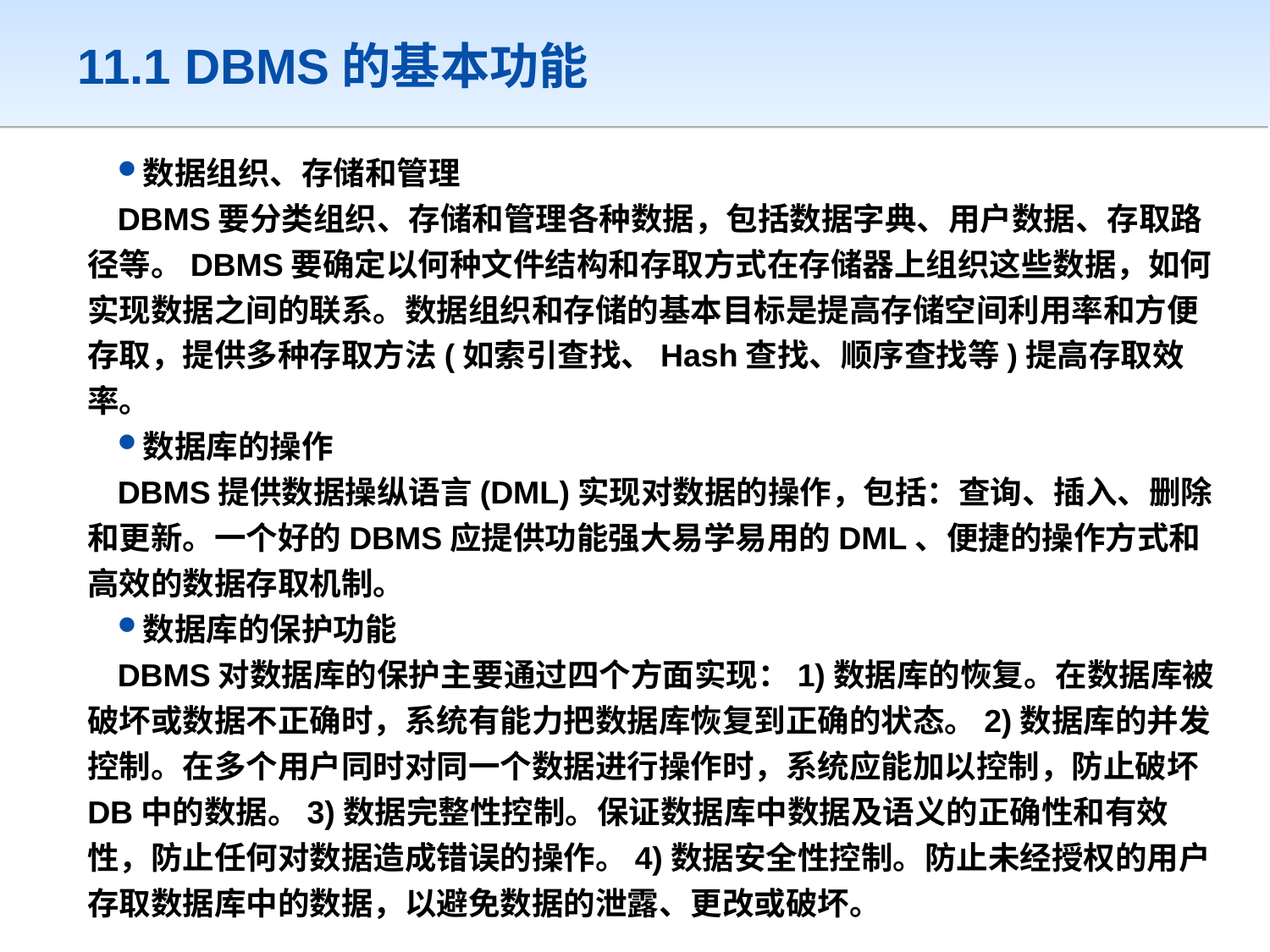

# 11.1 DBMS的基本功能
数据组织、存储和管理
DBMS要分类组织、存储和管理各种数据，包括数据字典、用户数据、存取路径等。DBMS要确定以何种文件结构和存取方式在存储器上组织这些数据，如何实现数据之间的联系。数据组织和存储的基本目标是提高存储空间利用率和方便存取，提供多种存取方法(如索引查找、Hash查找、顺序查找等)提高存取效率。
数据库的操作
DBMS提供数据操纵语言(DML)实现对数据的操作，包括：查询、插入、删除和更新。一个好的DBMS应提供功能强大易学易用的DML、便捷的操作方式和高效的数据存取机制。
数据库的保护功能
DBMS对数据库的保护主要通过四个方面实现：1)数据库的恢复。在数据库被破坏或数据不正确时，系统有能力把数据库恢复到正确的状态。2)数据库的并发控制。在多个用户同时对同一个数据进行操作时，系统应能加以控制，防止破坏DB中的数据。3)数据完整性控制。保证数据库中数据及语义的正确性和有效性，防止任何对数据造成错误的操作。4)数据安全性控制。防止未经授权的用户存取数据库中的数据，以避免数据的泄露、更改或破坏。